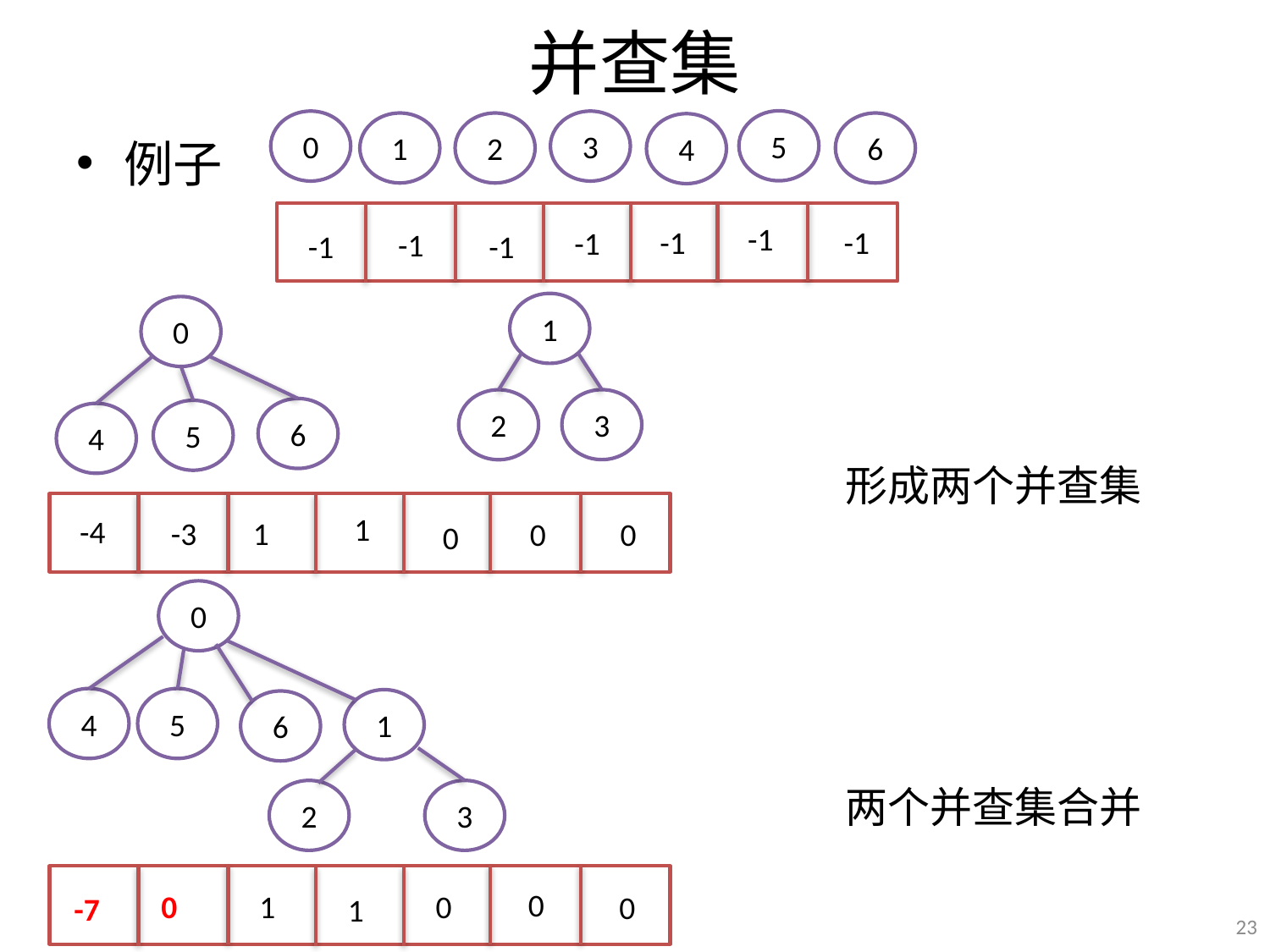

# 并查集
5
0
3
1
2
6
4
-1
-1
-1
-1
-1
-1
-1
例子

1
0
3
2
6
5
4

1
-4
-3
1
0
0
0
形成两个并查集
0
4
5
1
6
2
3
两个并查集合并

0
0
1
0
0
-7
1
23